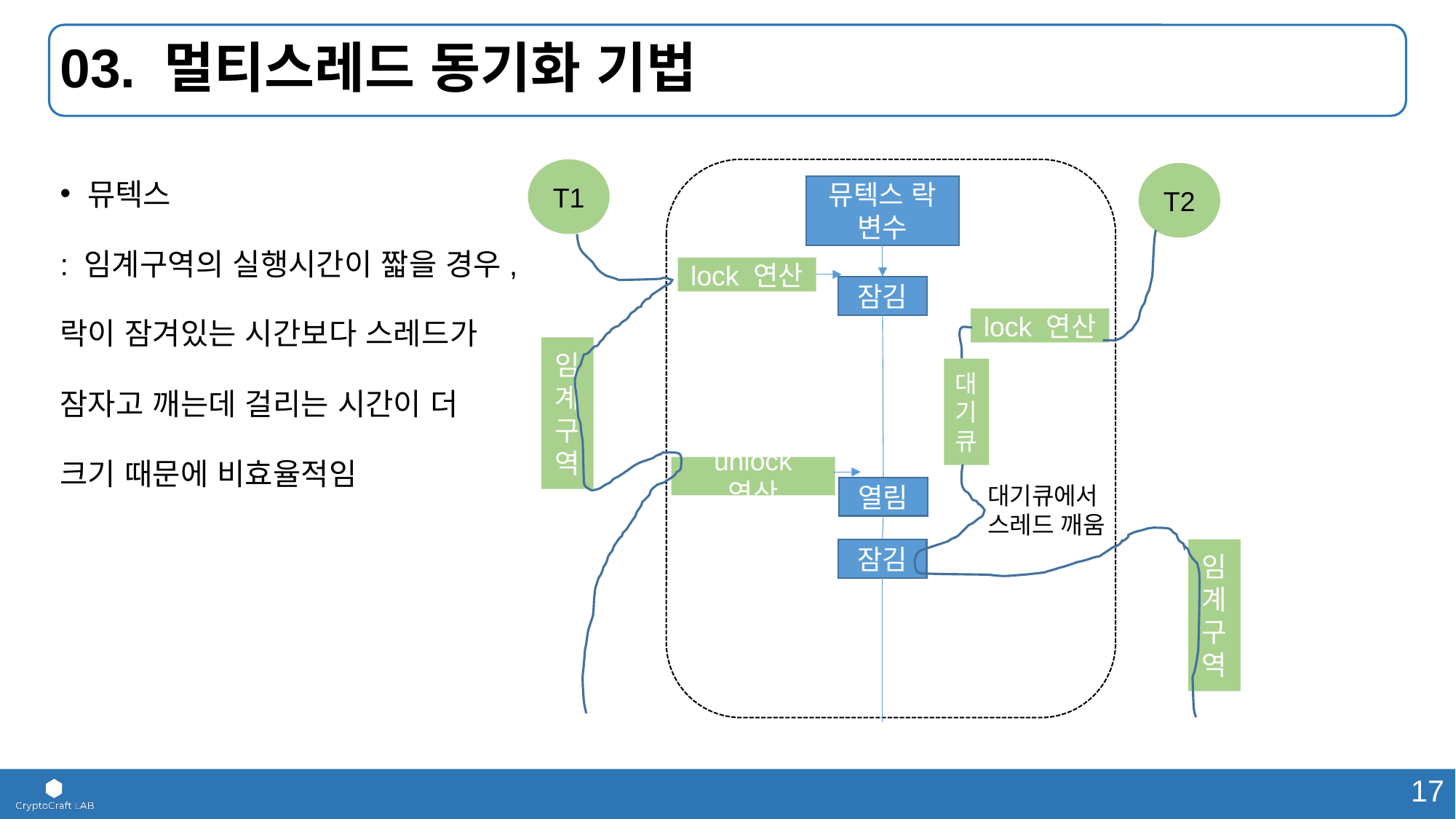

# 03. 멀티스레드 동기화 기법
뮤텍스
: 임계구역의 실행시간이 짧을 경우,
락이 잠겨있는 시간보다 스레드가
잠자고 깨는데 걸리는 시간이 더
크기 때문에 비효율적임
T1

T2
뮤텍스 락
변수

lock 연산
잠김
lock 연산

임
계
구
역
대
기
큐
unlock 연산

대기큐에서
스레드 깨움
열림
잠김
임
계
구
역